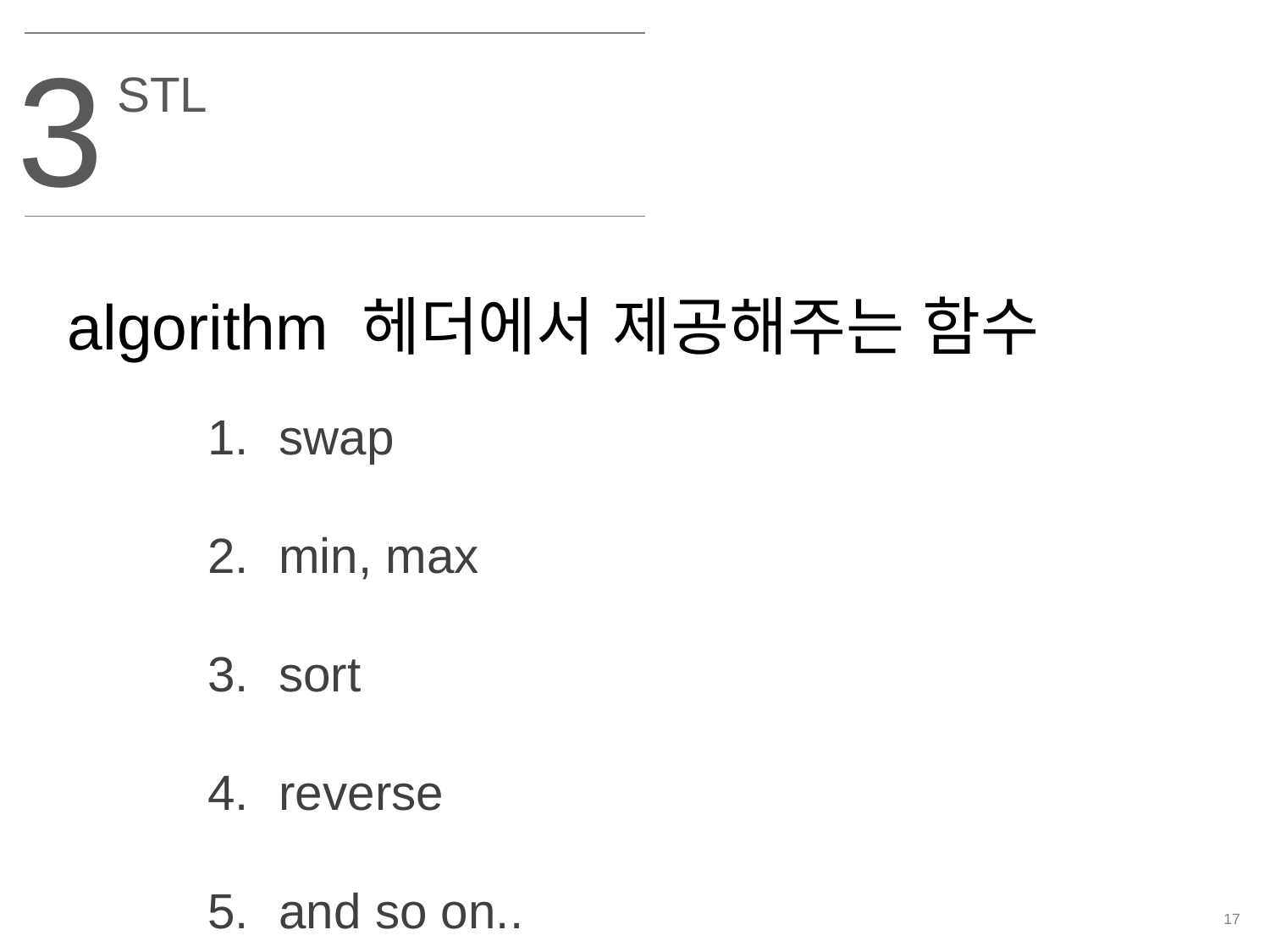

3
STL
algorithm 헤더에서 제공해주는 함수
swap

min, max

sort

reverse

and so on..